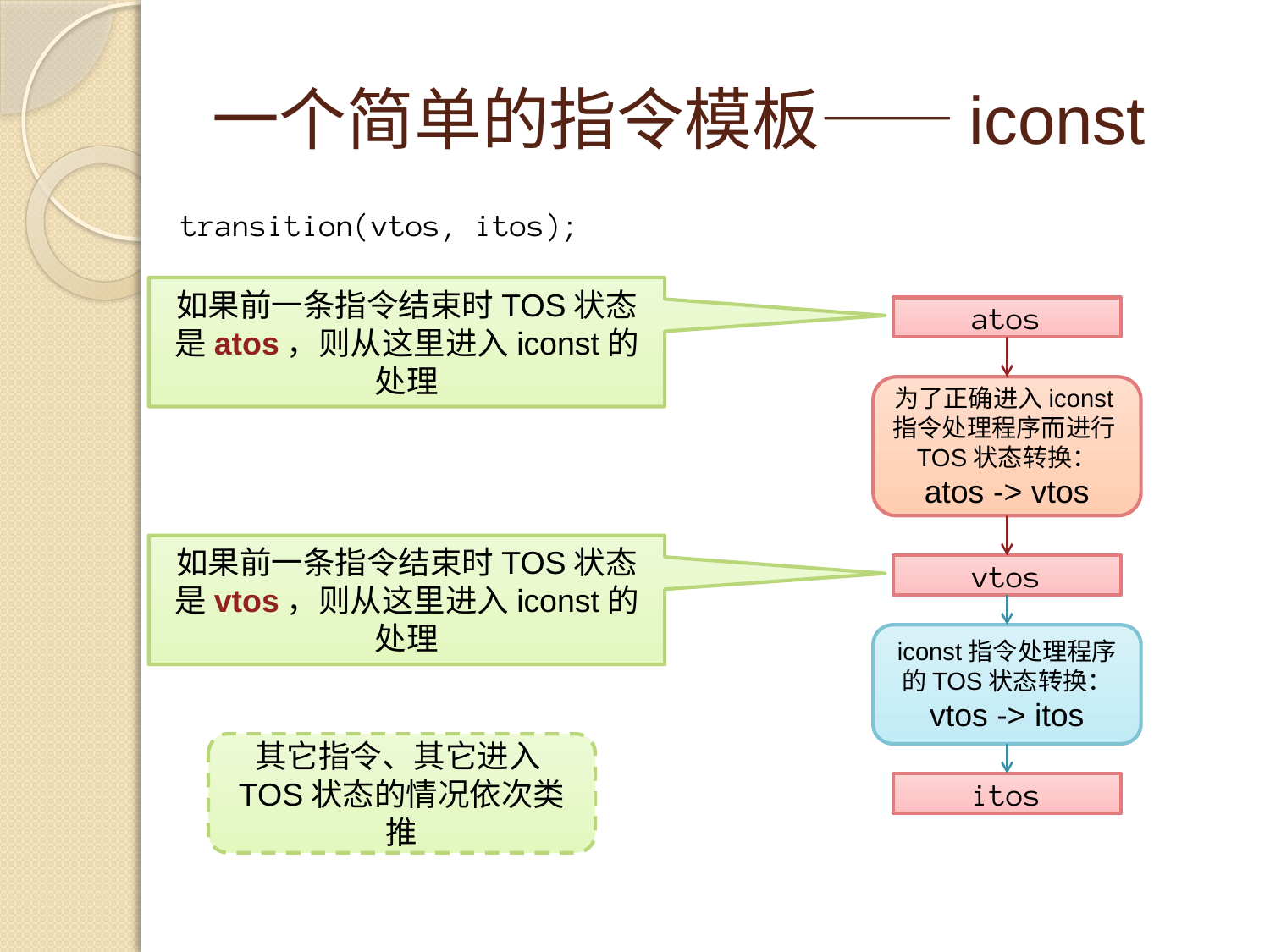

# 一个简单的指令模板——iconst
transition(vtos, itos);
如果前一条指令结束时TOS状态是atos，则从这里进入iconst的处理
atos
为了正确进入iconst指令处理程序而进行TOS状态转换：
atos -> vtos
如果前一条指令结束时TOS状态是vtos，则从这里进入iconst的处理
vtos
iconst指令处理程序的TOS状态转换：
vtos -> itos
其它指令、其它进入TOS状态的情况依次类推
itos